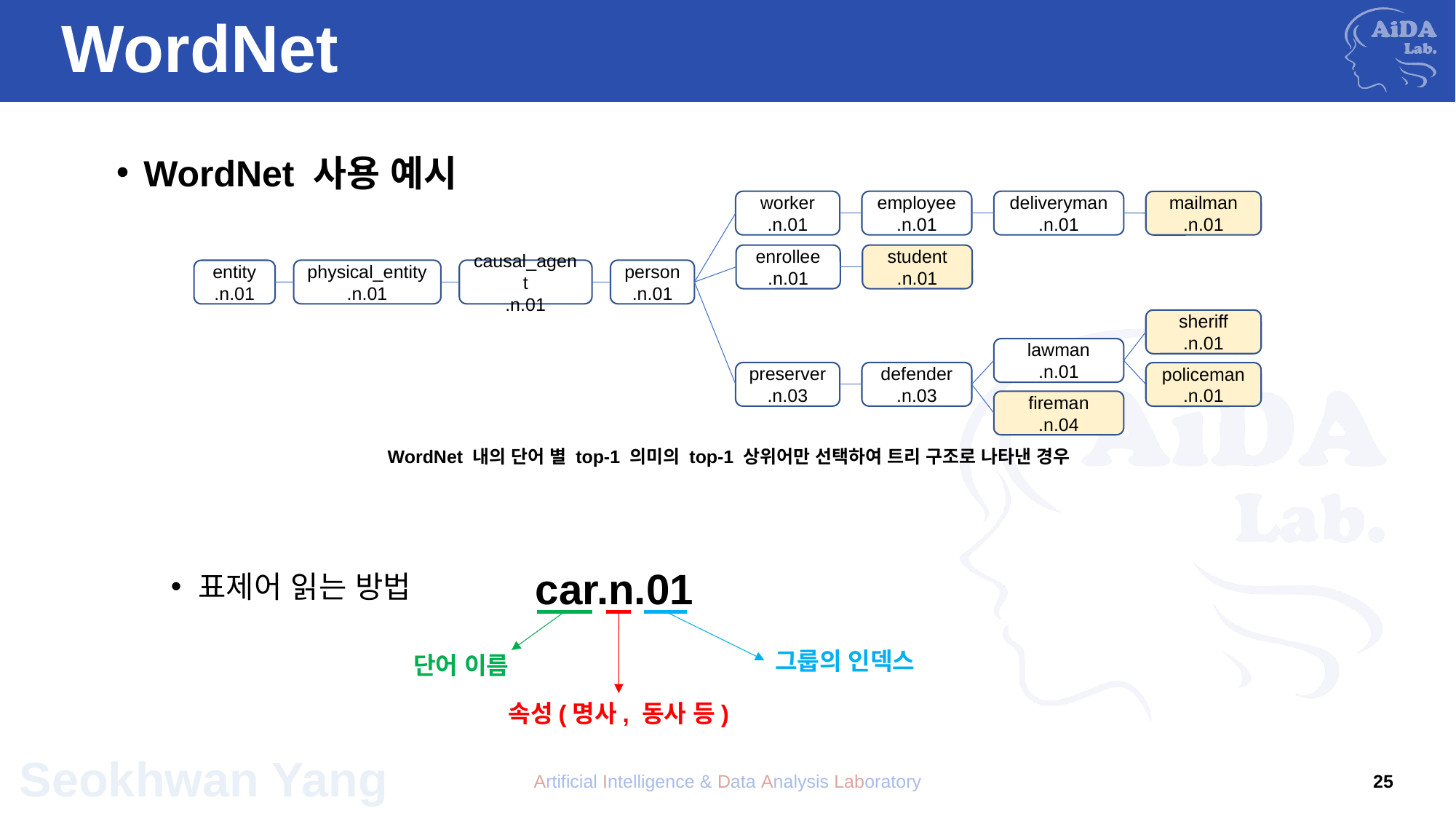

# WordNet
WordNet 사용 예시

표제어 읽는 방법

worker
.n.01
employee
.n.01
deliveryman
.n.01
mailman
.n.01
enrollee
.n.01
student
.n.01
physical_entity
.n.01
causal_agent
.n.01
person
.n.01
entity
.n.01
sheriff
.n.01
lawman
.n.01
preserver
.n.03
defender
.n.03
policeman
.n.01
fireman
.n.04
WordNet 내의 단어 별 top-1 의미의 top-1 상위어만 선택하여 트리 구조로 나타낸 경우
car.n.01
그룹의 인덱스
단어 이름
속성(명사, 동사 등)
Artificial Intelligence & Data Analysis Laboratory
25